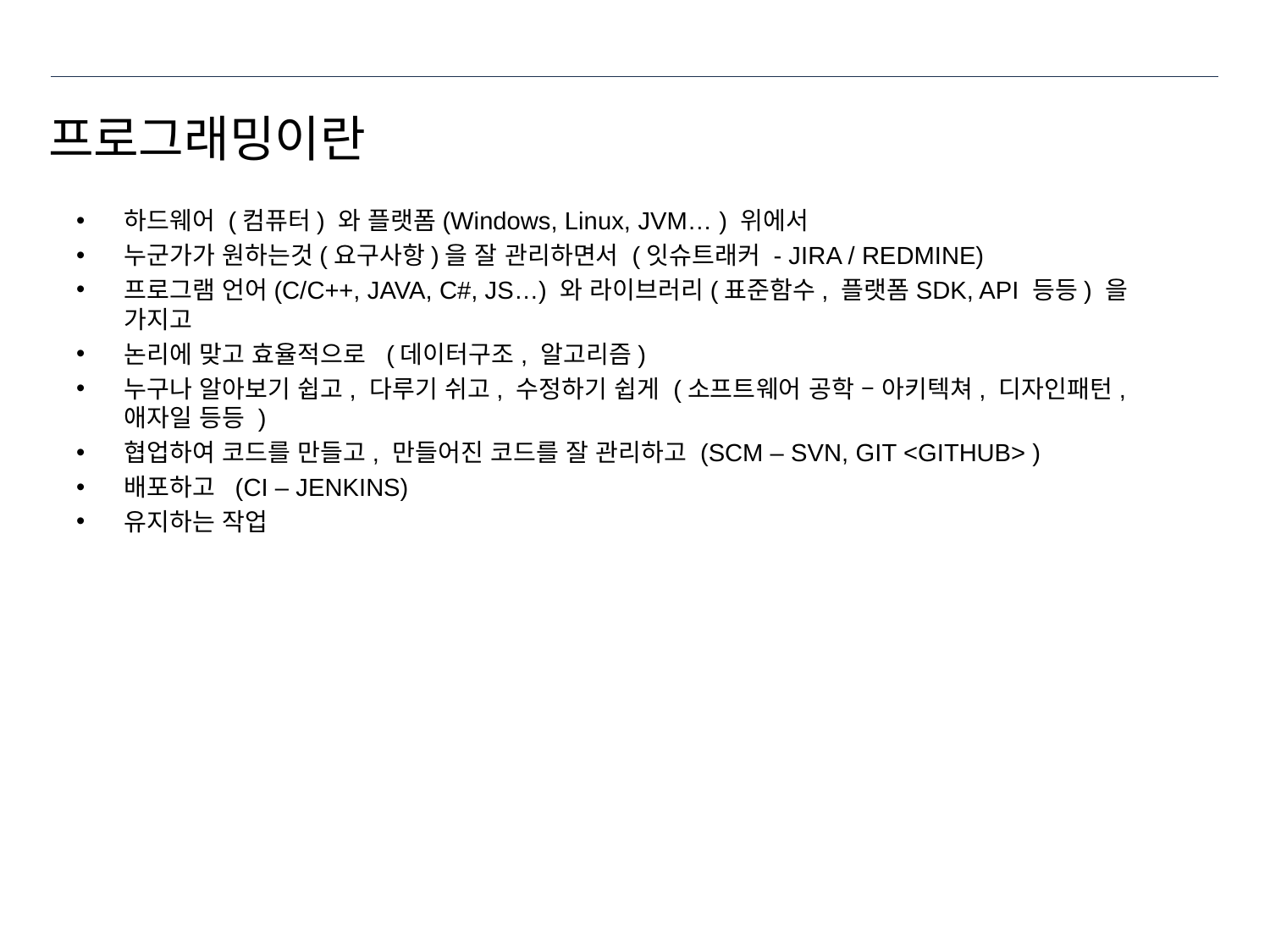

# 프로그래밍이란
하드웨어 (컴퓨터) 와 플랫폼(Windows, Linux, JVM… ) 위에서
누군가가 원하는것(요구사항)을 잘 관리하면서 (잇슈트래커 - JIRA / REDMINE)
프로그램 언어(C/C++, JAVA, C#, JS…) 와 라이브러리(표준함수, 플랫폼SDK, API 등등) 을 가지고
논리에 맞고 효율적으로  (데이터구조, 알고리즘)
누구나 알아보기 쉽고, 다루기 쉬고, 수정하기 쉽게 (소프트웨어 공학 – 아키텍쳐, 디자인패턴, 애자일 등등 )
협업하여 코드를 만들고, 만들어진 코드를 잘 관리하고 (SCM – SVN, GIT <GITHUB> )
배포하고  (CI – JENKINS)
유지하는 작업